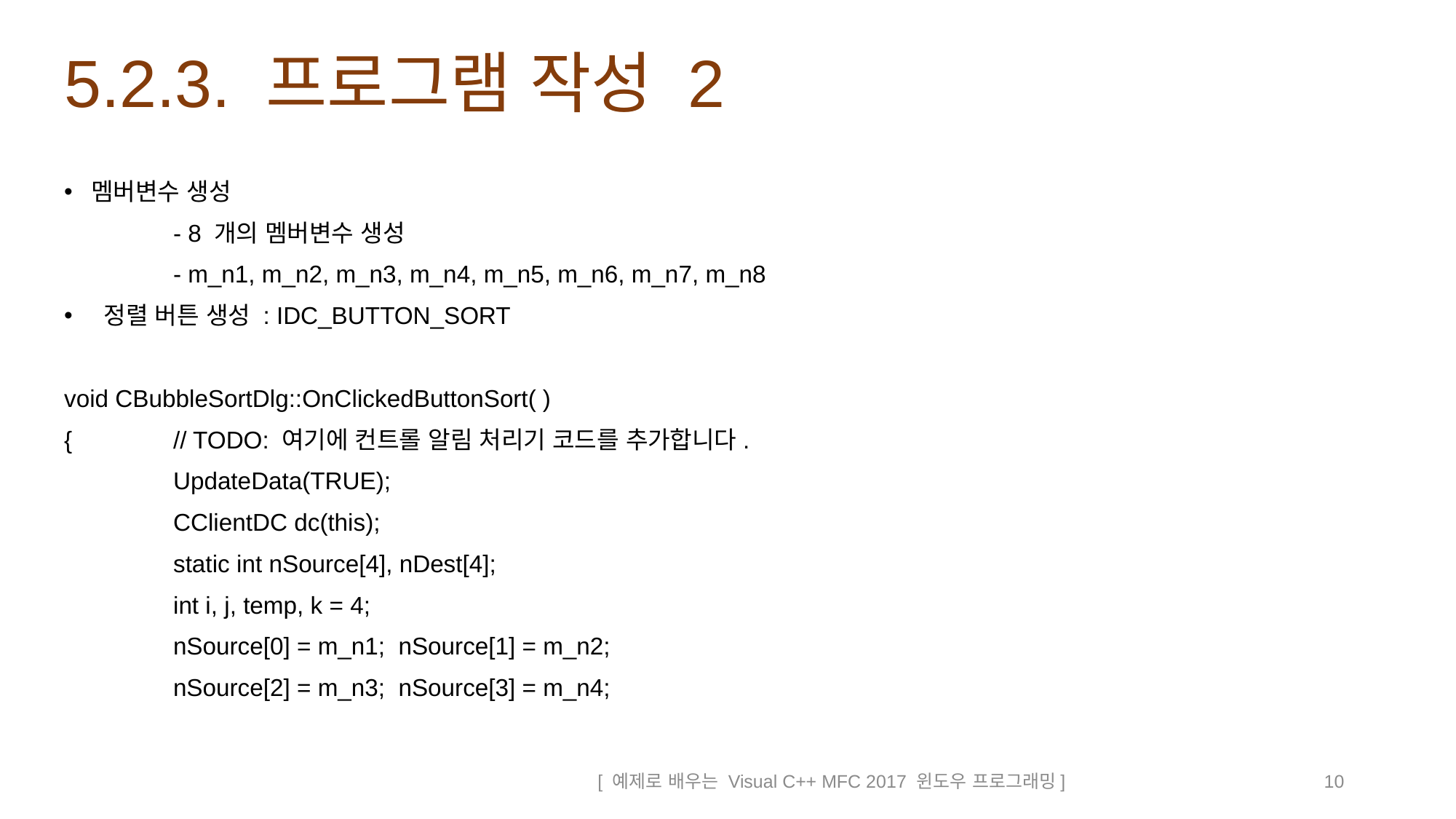

# 5.2.3. 프로그램 작성 2

멤버변수 생성
	- 8 개의 멤버변수 생성
	- m_n1, m_n2, m_n3, m_n4, m_n5, m_n6, m_n7, m_n8
 정렬 버튼 생성 : IDC_BUTTON_SORT

void CBubbleSortDlg::OnClickedButtonSort( )
{	// TODO: 여기에 컨트롤 알림 처리기 코드를 추가합니다.
	UpdateData(TRUE);
	CClientDC dc(this);
	static int nSource[4], nDest[4];
	int i, j, temp, k = 4;
	nSource[0] = m_n1;  nSource[1] = m_n2;
	nSource[2] = m_n3;  nSource[3] = m_n4;

[ 예제로 배우는 Visual C++ MFC 2017 윈도우 프로그래밍]
10